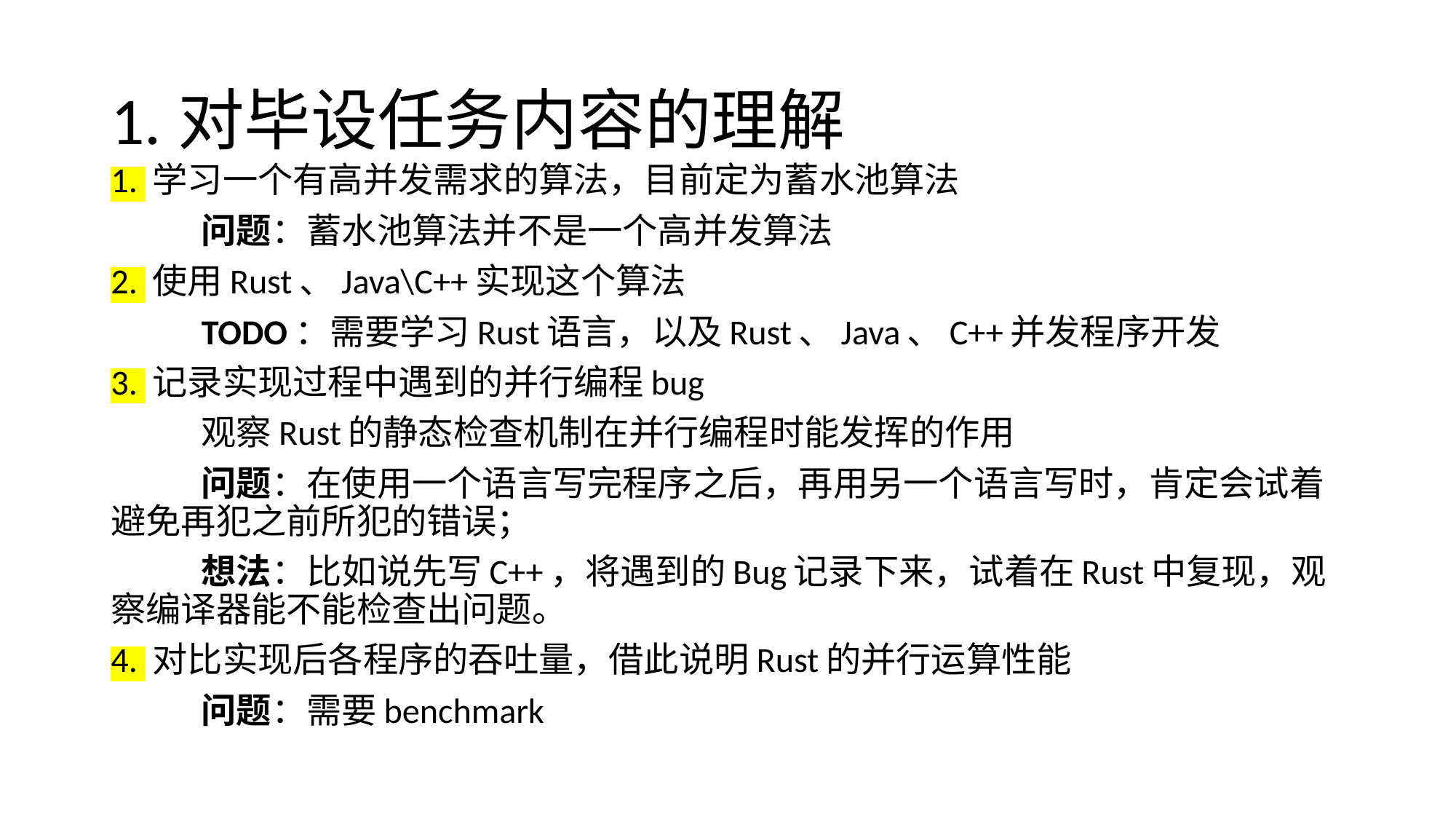

# 1.对毕设任务内容的理解
1. 学习一个有高并发需求的算法，目前定为蓄水池算法
	问题：蓄水池算法并不是一个高并发算法
2. 使用Rust、Java\C++实现这个算法
	TODO：需要学习Rust语言，以及Rust、Java、C++并发程序开发
3. 记录实现过程中遇到的并行编程bug
	观察Rust的静态检查机制在并行编程时能发挥的作用
	问题：在使用一个语言写完程序之后，再用另一个语言写时，肯定会试着避免再犯之前所犯的错误；
	想法：比如说先写C++，将遇到的Bug记录下来，试着在Rust中复现，观察编译器能不能检查出问题。
4. 对比实现后各程序的吞吐量，借此说明Rust的并行运算性能
	问题：需要benchmark